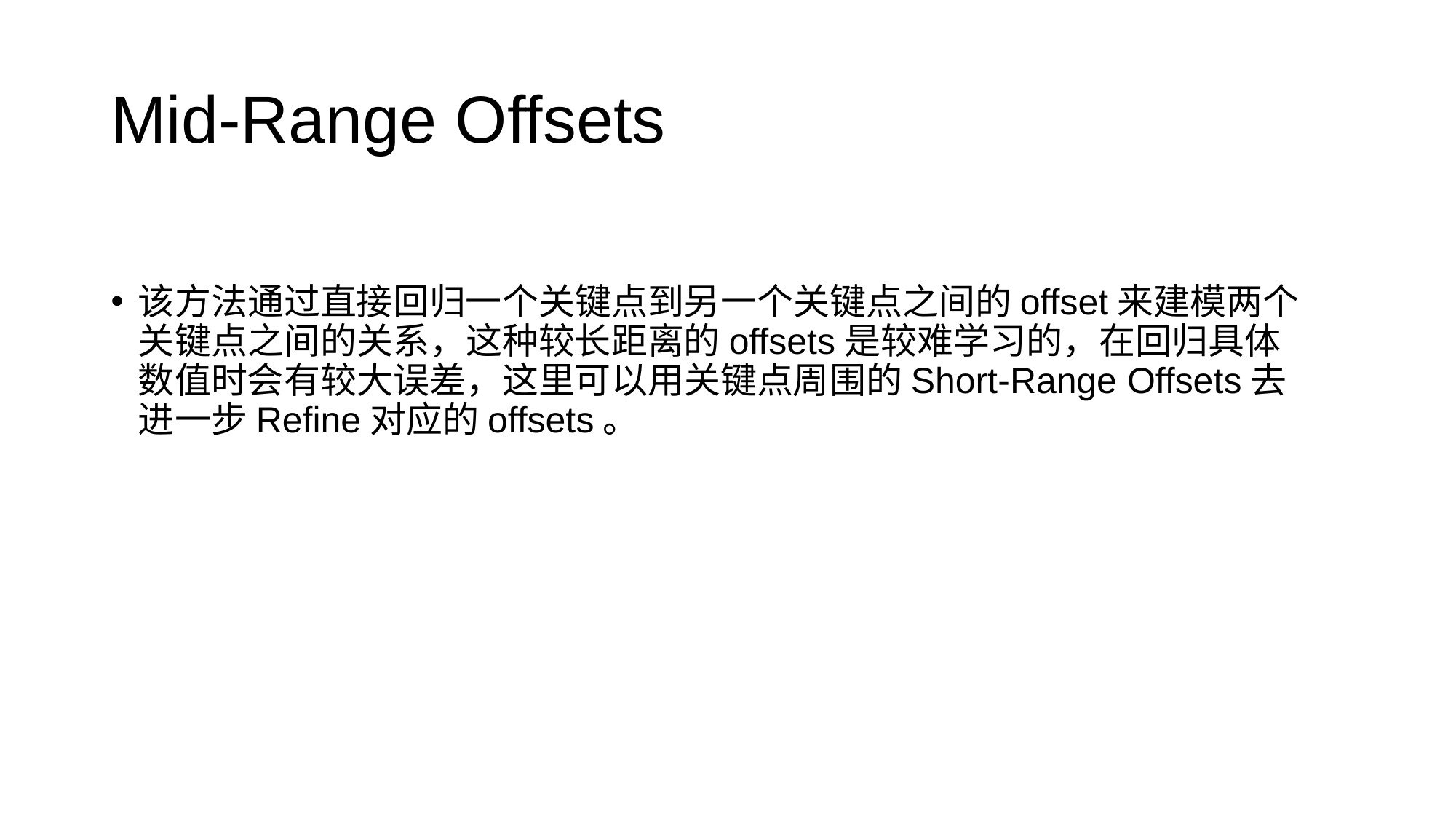

# Mid-Range Offsets

该方法通过直接回归一个关键点到另一个关键点之间的offset来建模两个关键点之间的关系，这种较长距离的offsets是较难学习的，在回归具体数值时会有较大误差，这里可以用关键点周围的Short-Range Offsets去进一步Refine对应的offsets。